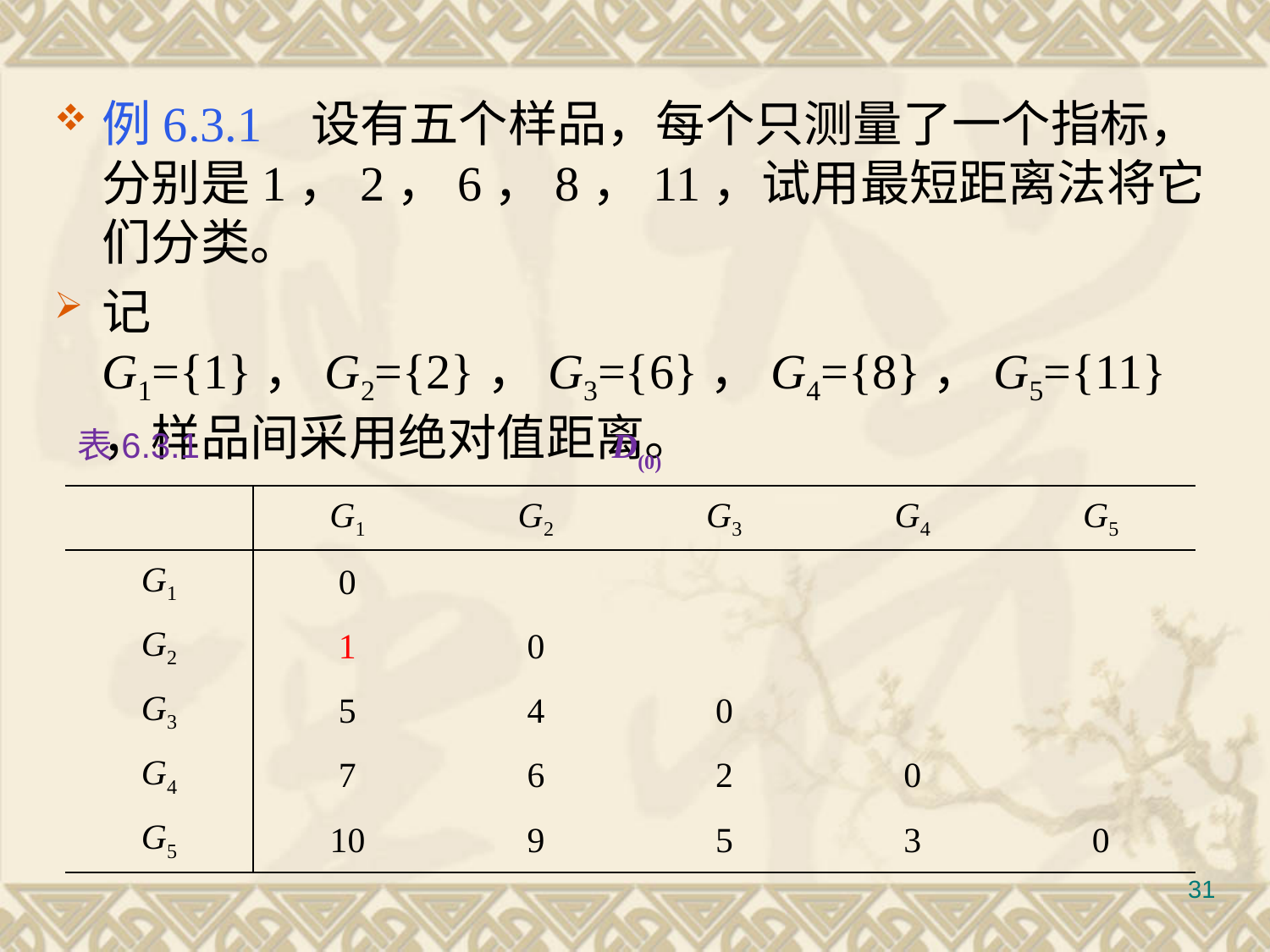

#
例6.3.1   设有五个样品，每个只测量了一个指标，分别是1，2，6，8，11，试用最短距离法将它们分类。
记G1={1}，G2={2}，G3={6}，G4={8}，G5={11}，样品间采用绝对值距离。
表6.3.1				   D(0)
|  | G1 | G2 | G3 | G4 | G5 |
| --- | --- | --- | --- | --- | --- |
| G1 | 0 |  |  |  |  |
| G2 | 1 | 0 |  |  |  |
| G3 | 5 | 4 | 0 |  |  |
| G4 | 7 | 6 | 2 | 0 |  |
| G5 | 10 | 9 | 5 | 3 | 0 |
31